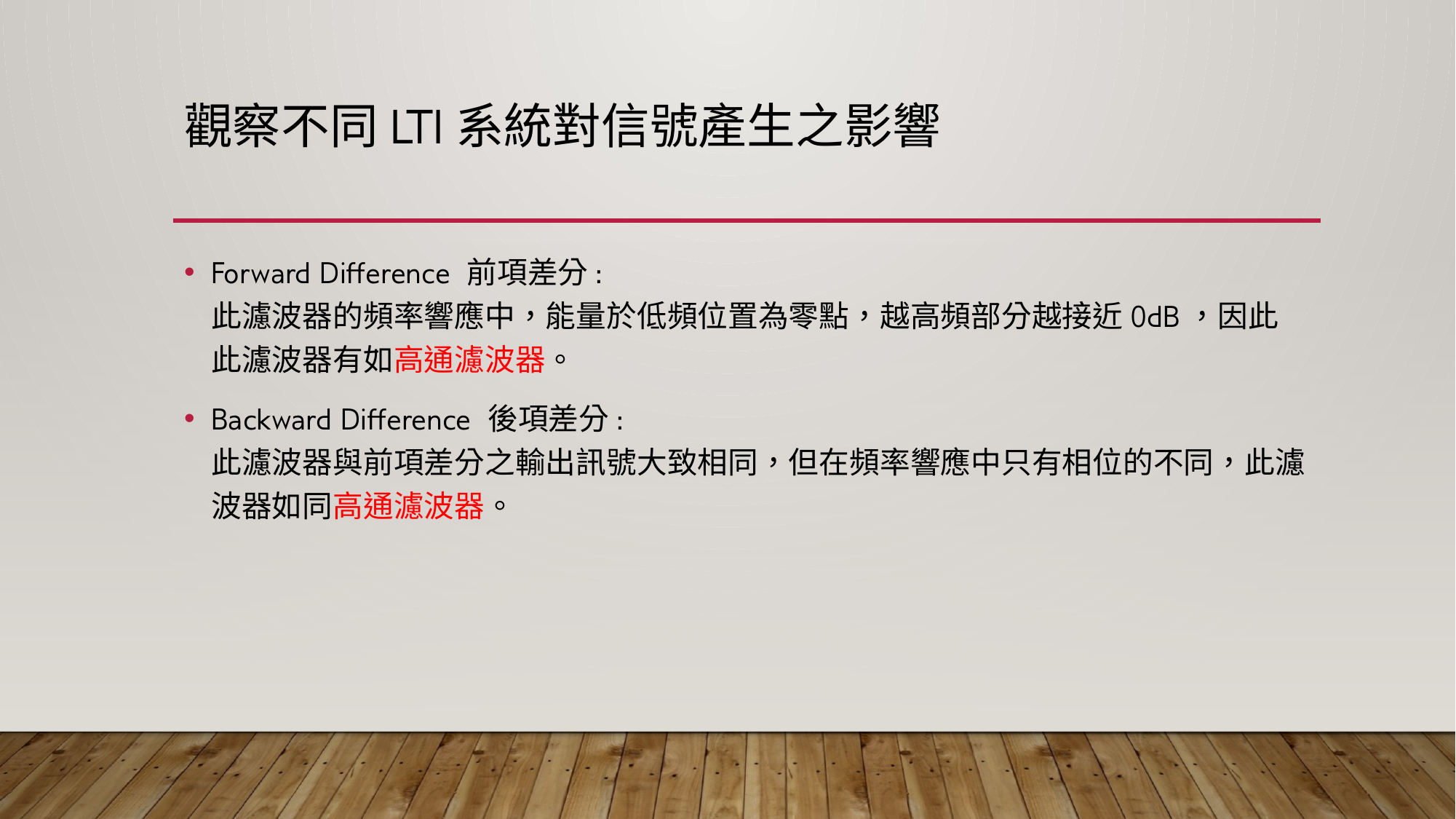

# 觀察不同LTI系統對信號產生之影響
Forward Difference 前項差分:
此濾波器的頻率響應中，能量於低頻位置為零點，越高頻部分越接近0dB，因此此濾波器有如高通濾波器。
Backward Difference 後項差分:
此濾波器與前項差分之輸出訊號大致相同，但在頻率響應中只有相位的不同，此濾波器如同高通濾波器。